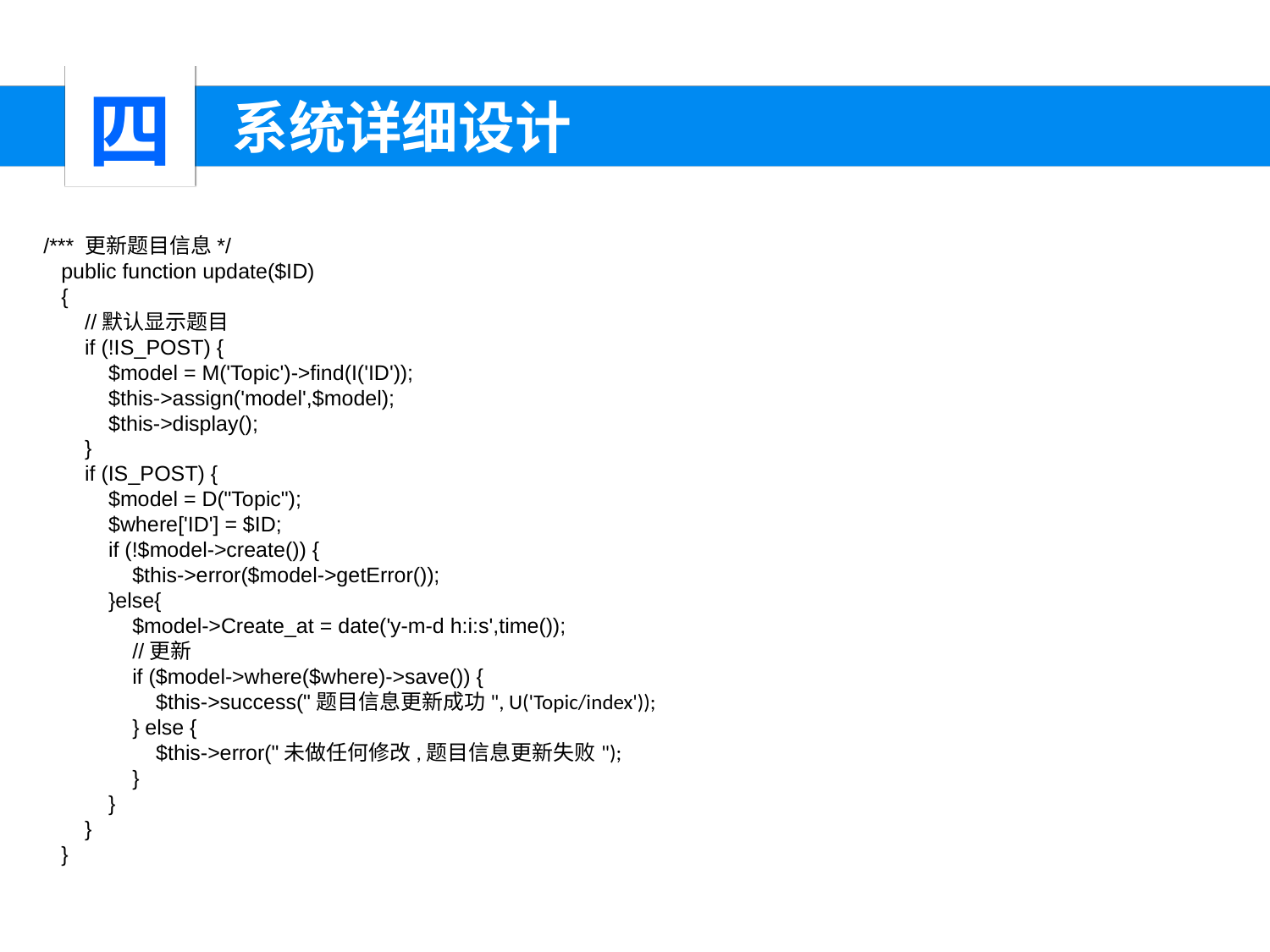

四
                系统详细设计
 /*** 更新题目信息*/
    public function update($ID)
    {
        //默认显示题目
        if (!IS_POST) {
            $model = M('Topic')->find(I('ID'));
            $this->assign('model',$model);
            $this->display();
        }
        if (IS_POST) {
            $model = D("Topic");
            $where['ID'] = $ID;
            if (!$model->create()) {
                $this->error($model->getError());
            }else{
                $model->Create_at = date('y-m-d h:i:s',time());
                //更新
                if ($model->where($where)->save()) {
                    $this->success("题目信息更新成功", U('Topic/index'));
                } else {
                    $this->error("未做任何修改,题目信息更新失败");
                }
            }
        }
    }